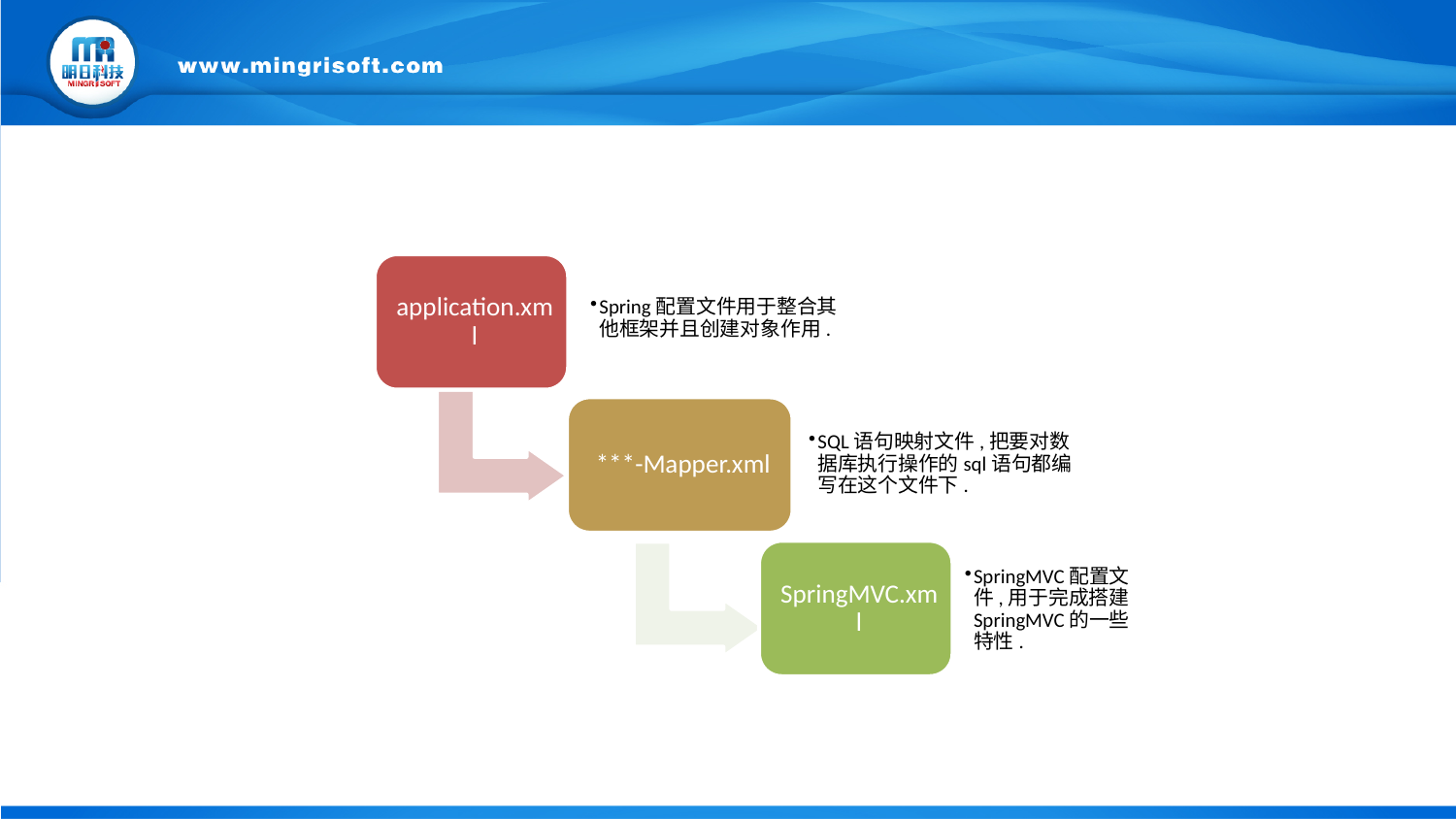

application.xml
Spring配置文件用于整合其他框架并且创建对象作用.
***-Mapper.xml
SQL语句映射文件,把要对数据库执行操作的sql语句都编写在这个文件下.
SpringMVC.xml
SpringMVC配置文件,用于完成搭建SpringMVC的一些特性.